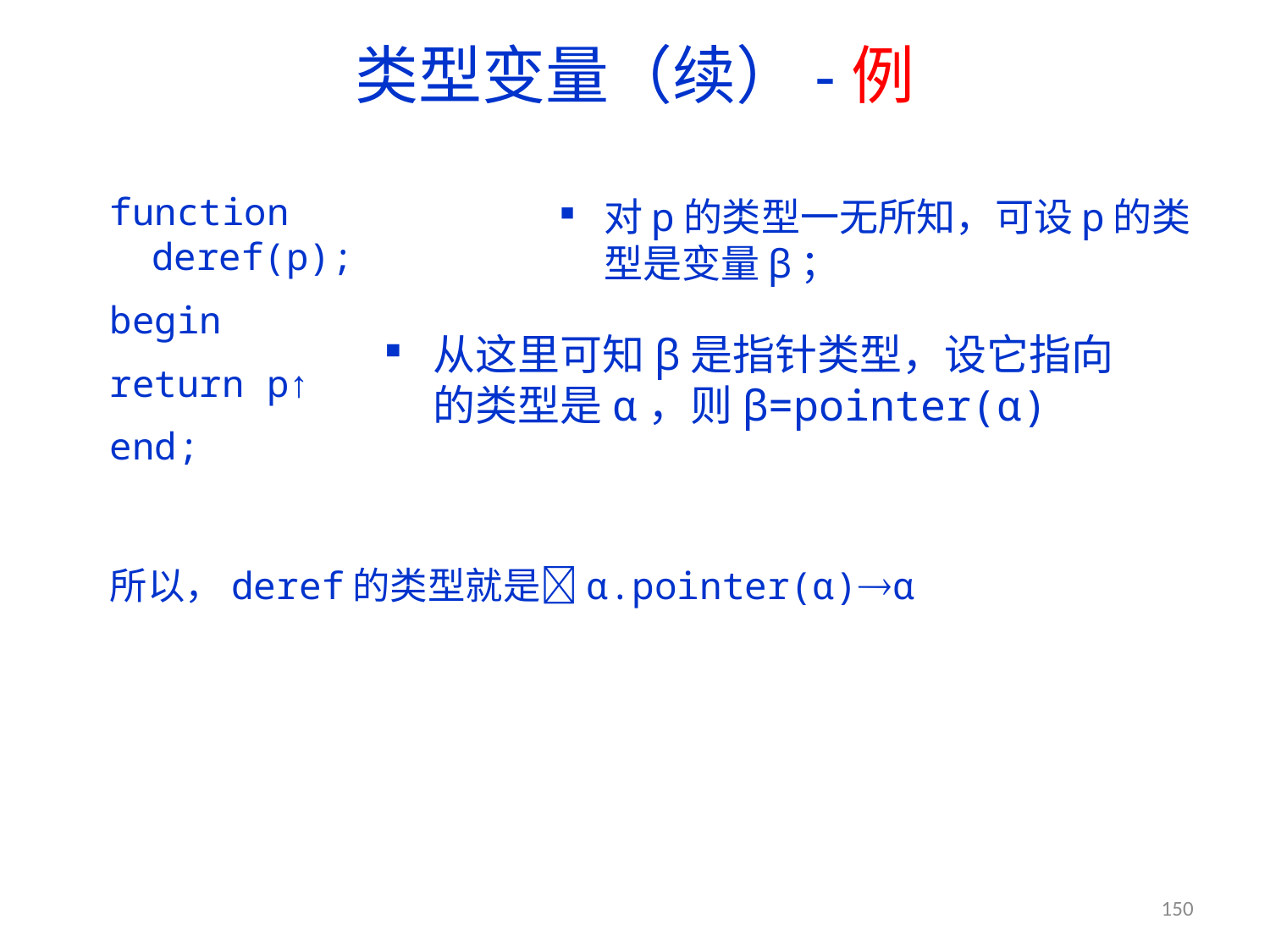

# 类型变量（续）-例
function deref(p);
begin
return p↑
end;
对p的类型一无所知，可设p的类型是变量β；
从这里可知β是指针类型，设它指向的类型是α，则β=pointer(α)
所以，deref的类型就是∀α.pointer(α)→α
150